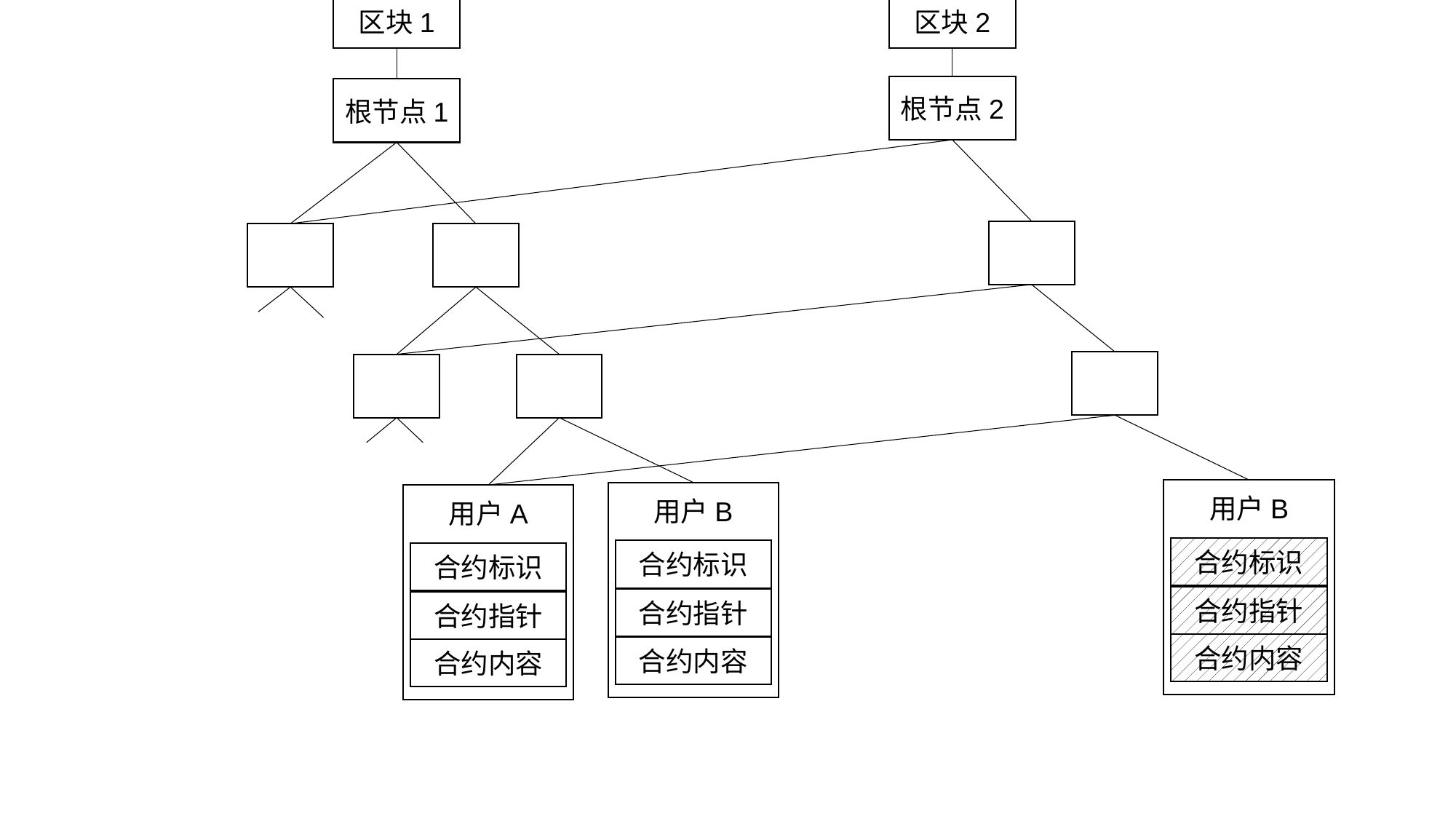

区块1
区块2
根节点2
根节点1

用户B
合约标识
合约指针
合约内容

用户B
合约标识
合约指针
合约内容

用户A
合约标识
合约指针
合约内容